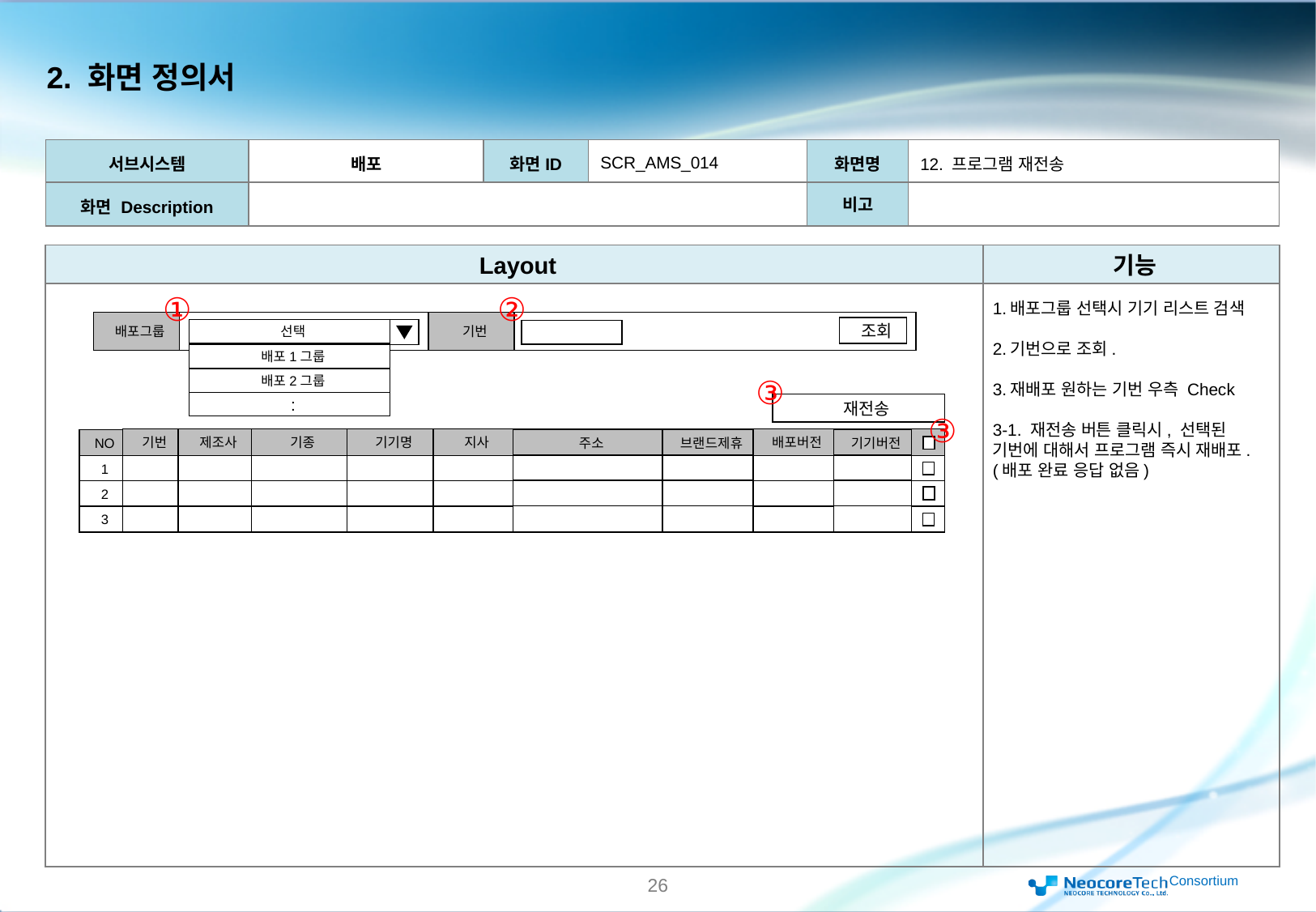

2. 화면 정의서
| 서브시스템 | 배포 | 화면ID | SCR\_AMS\_014 | 화면명 | 12. 프로그램 재전송 |
| --- | --- | --- | --- | --- | --- |
| 화면 Description |  |  |  | 비고 |  |
Layout
기능
1.배포그룹 선택시 기기 리스트 검색
2.기번으로 조회.

3.재배포 원하는 기번 우측 Check

3-1. 재전송 버튼 클릭시, 선택된 기번에 대해서 프로그램 즉시 재배포.
(배포 완료 응답 없음)

①
②

배포그룹
기번
조회
선택

배포1그룹
③
배포2그룹
:
 재전송
③
기번
제조사
기종
기기명
지사
배포버전

주소
브랜드제휴
기기버전
NO

1

2

3